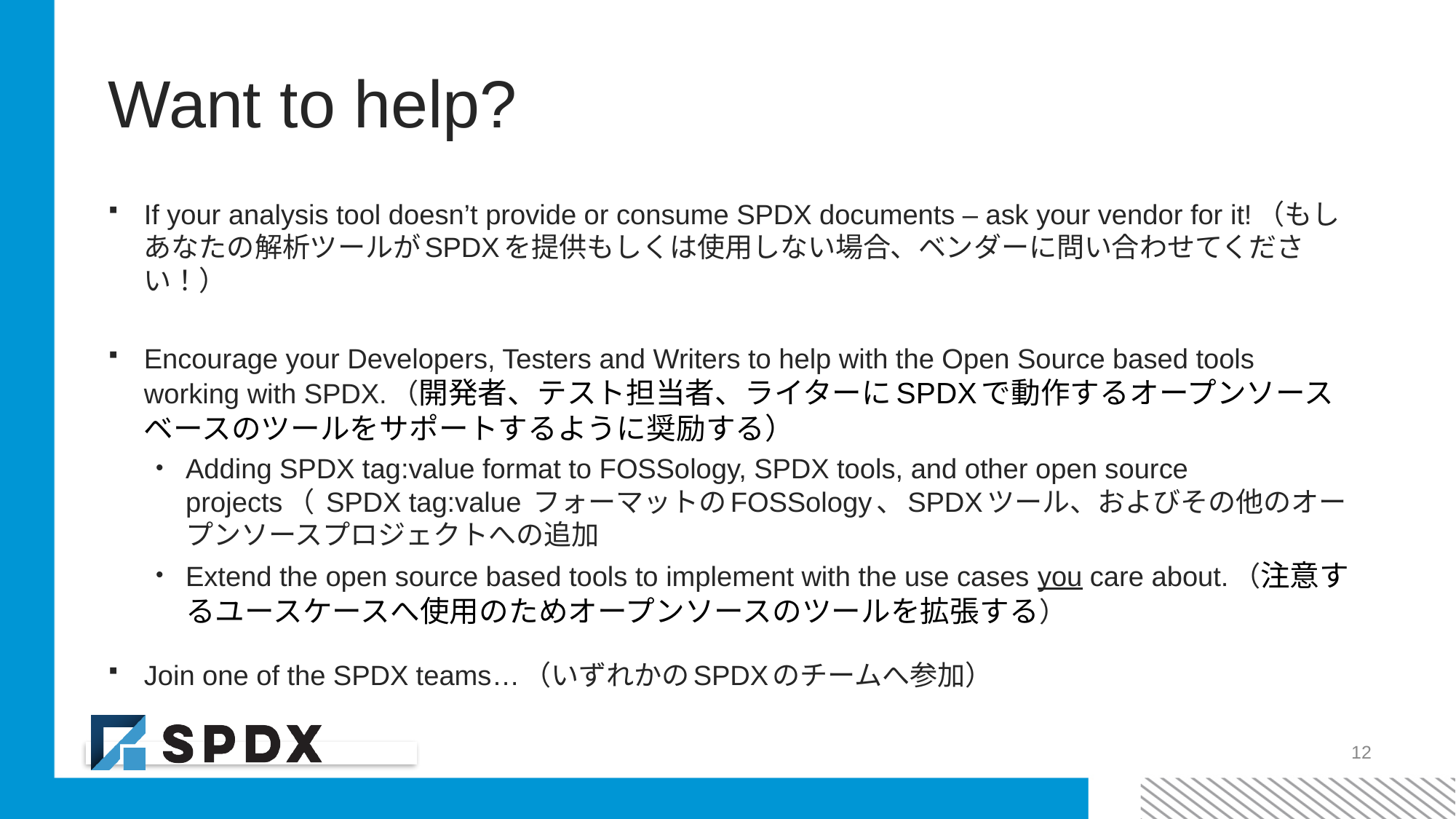

# Want to help?
If your analysis tool doesn’t provide or consume SPDX documents – ask your vendor for it!（もしあなたの解析ツールがSPDXを提供もしくは使用しない場合、ベンダーに問い合わせてください！）

Encourage your Developers, Testers and Writers to help with the Open Source based tools working with SPDX.（開発者、テスト担当者、ライターにSPDXで動作するオープンソースベースのツールをサポートするように奨励する）
Adding SPDX tag:value format to FOSSology, SPDX tools, and other open source projects（ SPDX tag:value フォーマットのFOSSology、SPDXツール、およびその他のオープンソースプロジェクトへの追加
Extend the open source based tools to implement with the use cases you care about.（注意するユースケースへ使用のためオープンソースのツールを拡張する）

Join one of the SPDX teams…（いずれかのSPDXのチームへ参加）

12